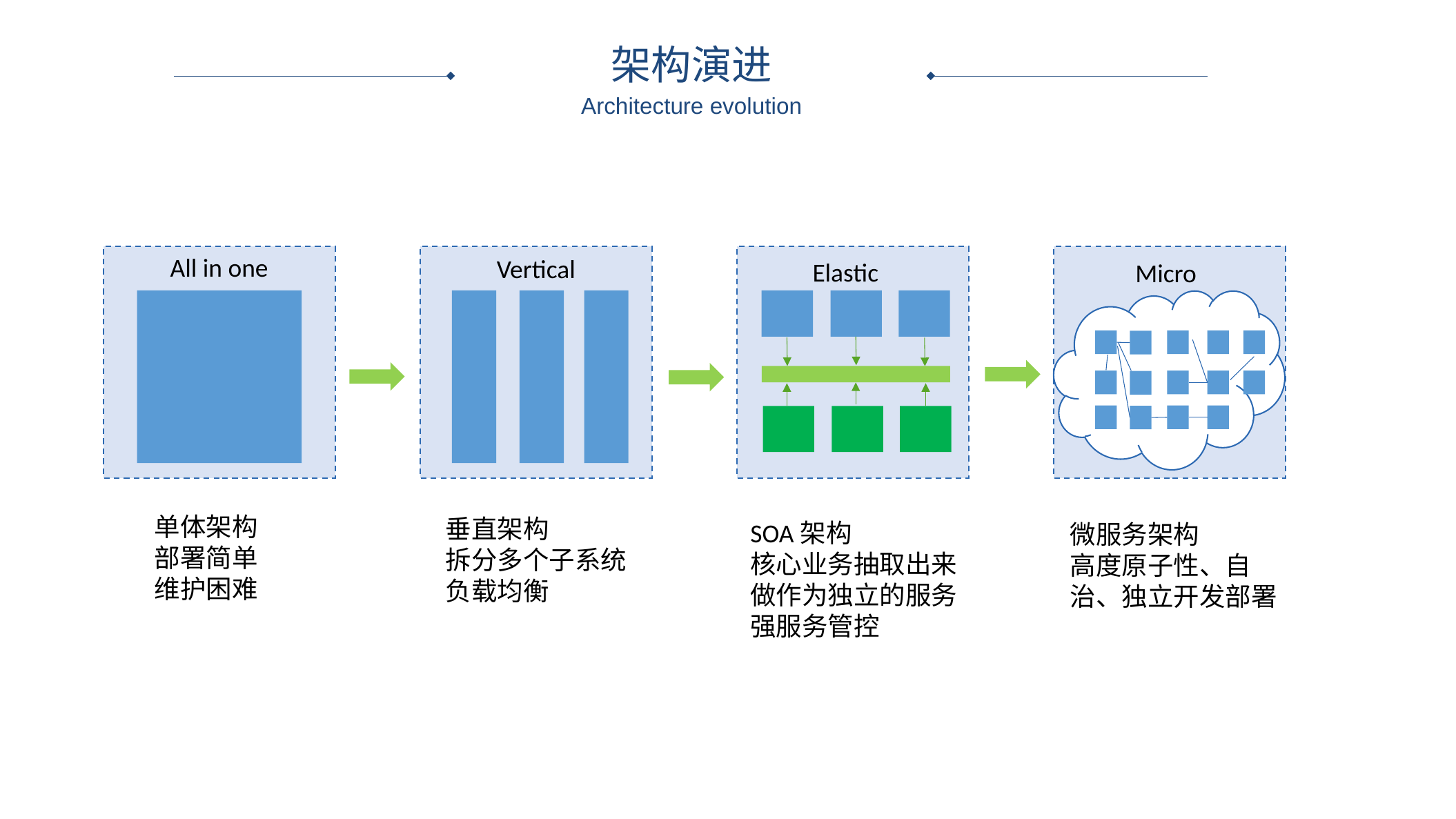

架构演进
Architecture evolution

All in one

Vertical
Elastic
Micro

单体架构
部署简单
维护困难
垂直架构
拆分多个子系统
负载均衡
SOA架构
核心业务抽取出来
做作为独立的服务
强服务管控
微服务架构
高度原子性、自治、独立开发部署